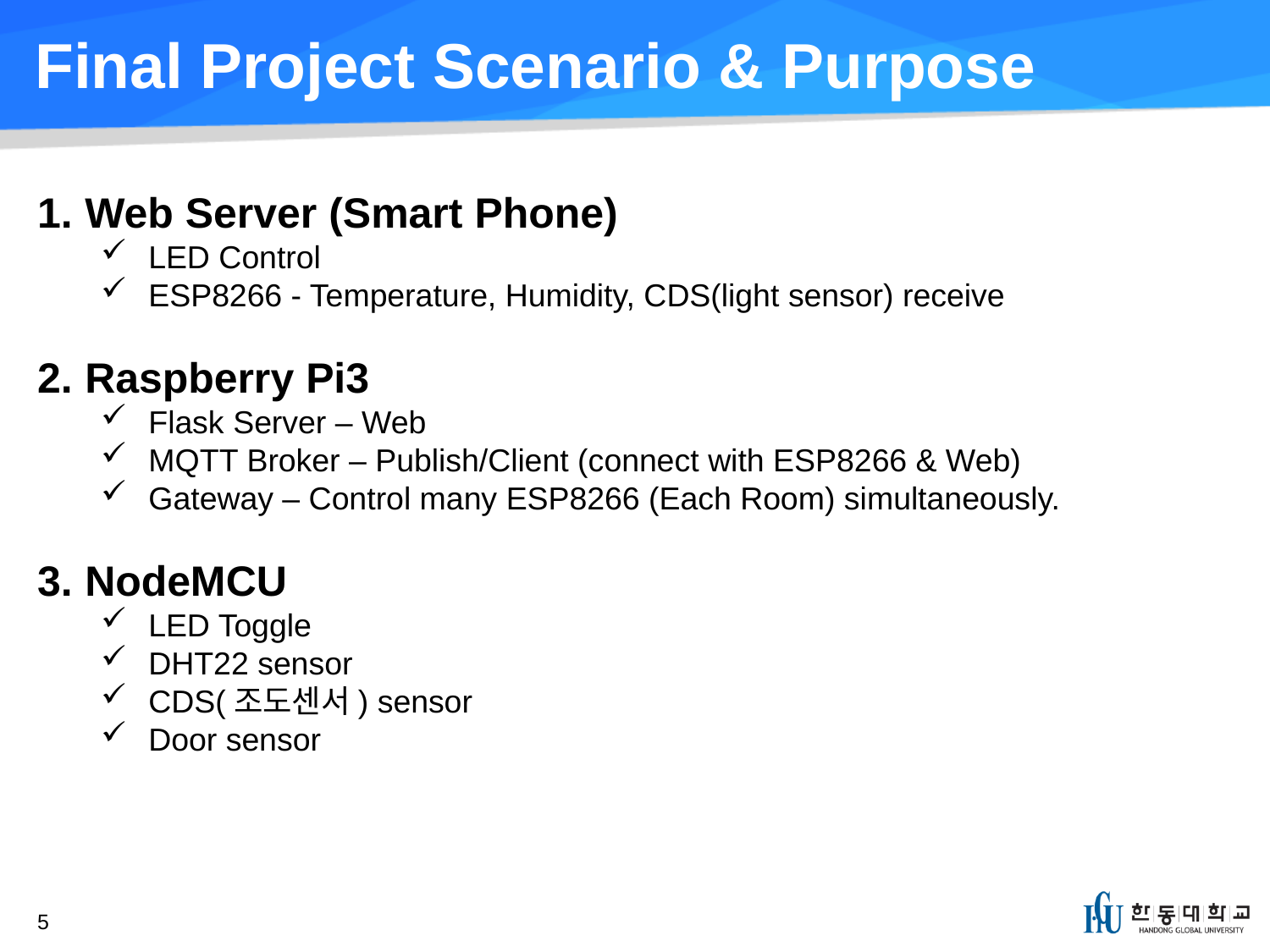

# Final Project Scenario & Purpose
Web Server (Smart Phone)
LED Control
ESP8266 - Temperature, Humidity, CDS(light sensor) receive

Raspberry Pi3
Flask Server – Web
MQTT Broker – Publish/Client (connect with ESP8266 & Web)
Gateway – Control many ESP8266 (Each Room) simultaneously.

NodeMCU
LED Toggle
DHT22 sensor
CDS(조도센서) sensor
Door sensor

5